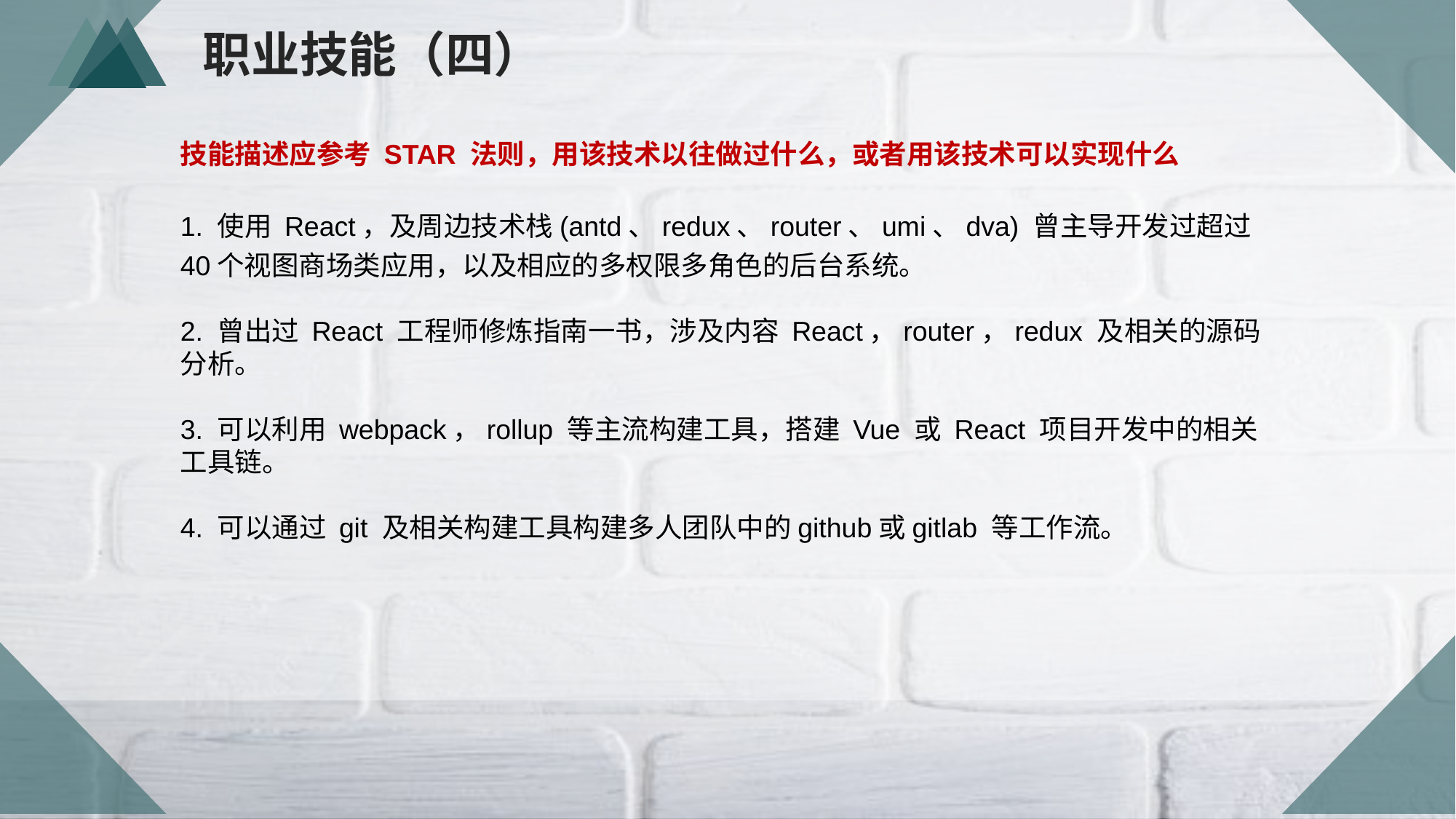

职业技能（四）
技能描述应参考 STAR 法则，用该技术以往做过什么，或者用该技术可以实现什么

1. 使用 React，及周边技术栈(antd、redux、router、umi、dva) 曾主导开发过超过40个视图商场类应用，以及相应的多权限多角色的后台系统。

2. 曾出过 React 工程师修炼指南一书，涉及内容 React，router，redux 及相关的源码分析。

3. 可以利用 webpack，rollup 等主流构建工具，搭建 Vue 或 React 项目开发中的相关工具链。

4. 可以通过 git 及相关构建工具构建多人团队中的github或gitlab 等工作流。